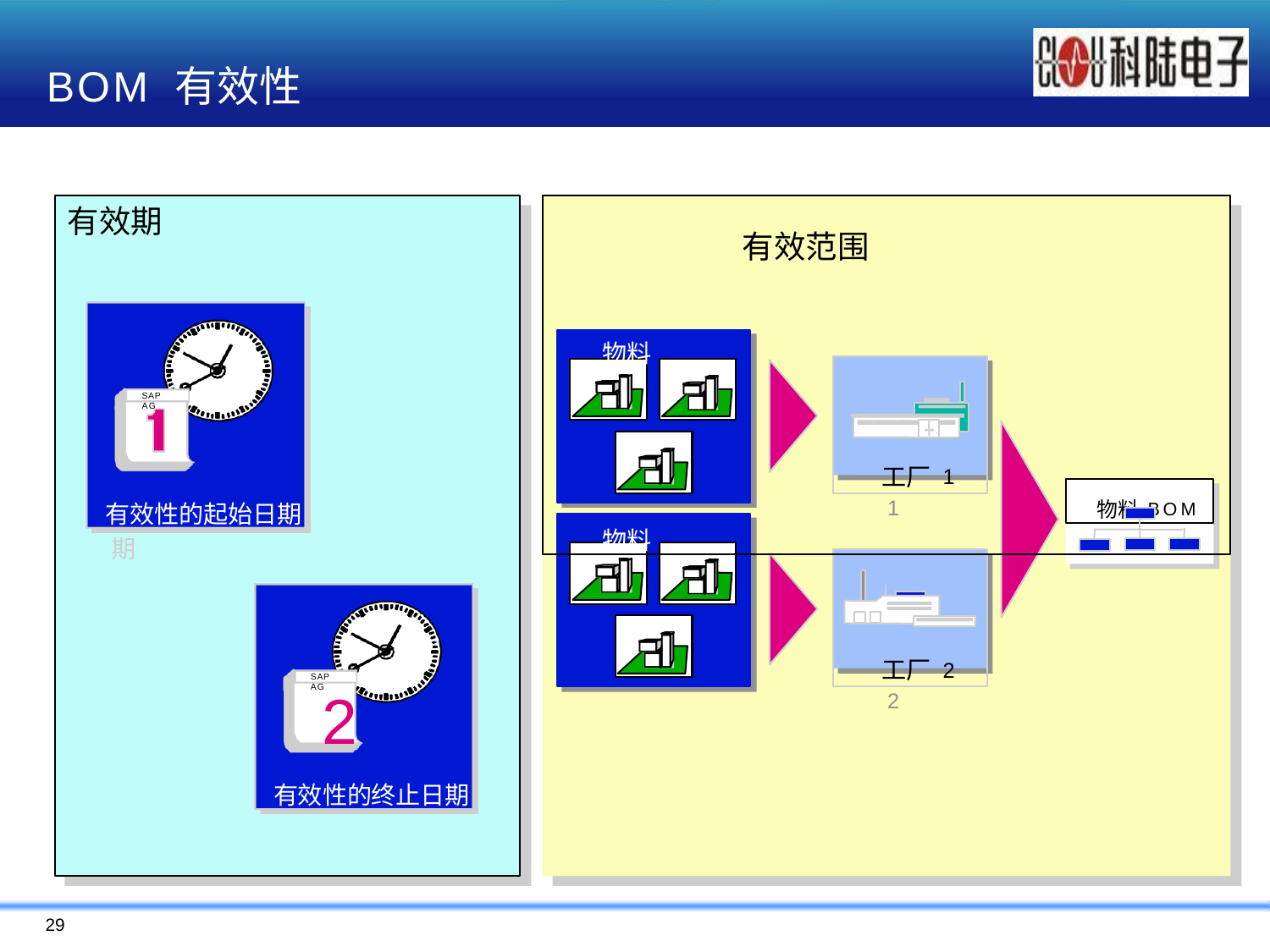

# BOM 有效性

有效范围

物料

物料
有效期

工厂 1

SAP AG

工厂 1

物料BOM

物料 BOM
有效性的起始日期
有效性的起始日期

工厂 2

工厂 2

SAP AG
2
有效性的终止日期
有效性的终止日期

29